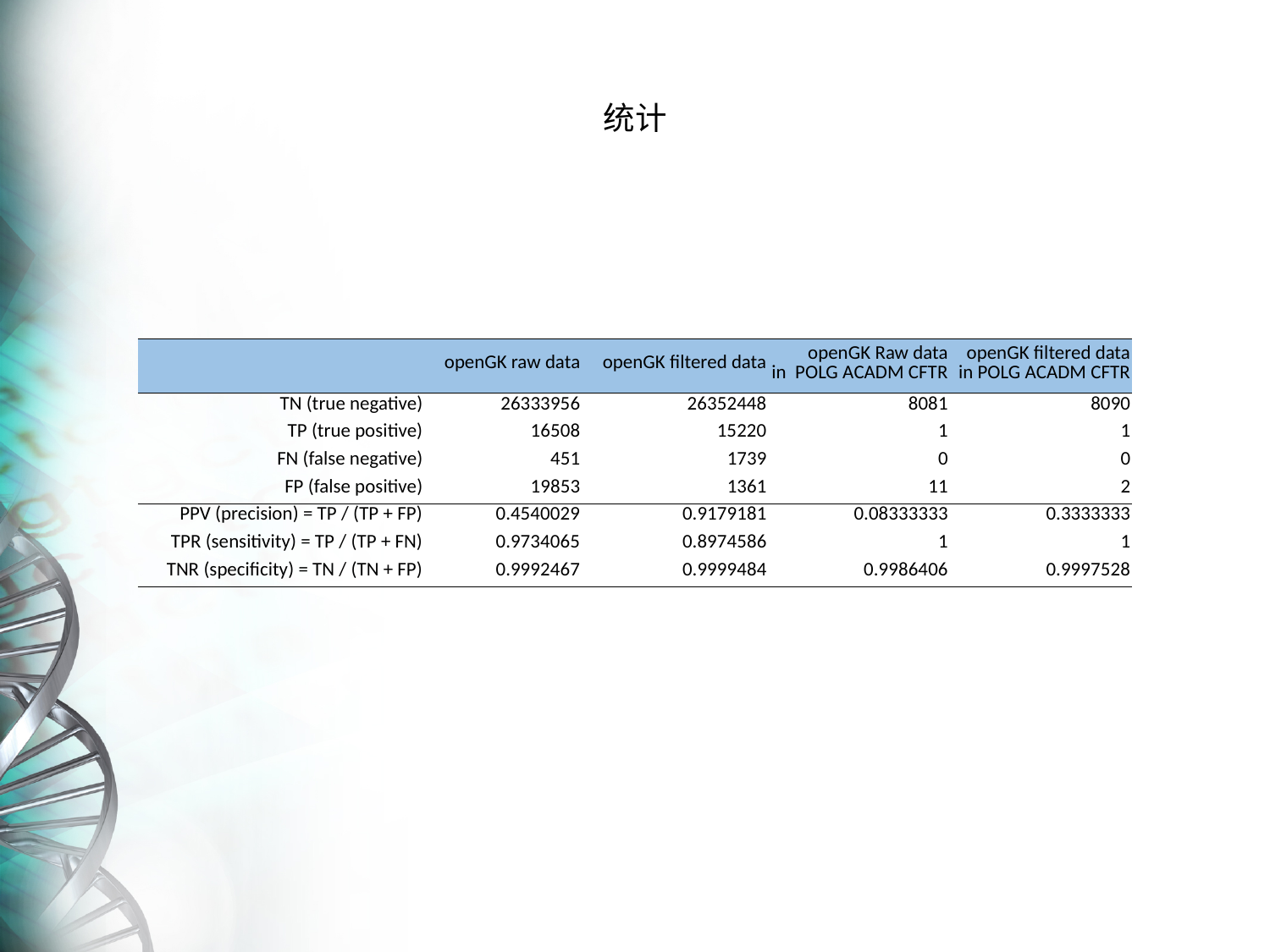

# 统计
|  | openGK raw data | openGK filtered data | openGK Raw data in POLG ACADM CFTR | openGK filtered data in POLG ACADM CFTR |
| --- | --- | --- | --- | --- |
| TN (true negative) | 26333956 | 26352448 | 8081 | 8090 |
| TP (true positive) | 16508 | 15220 | 1 | 1 |
| FN (false negative) | 451 | 1739 | 0 | 0 |
| FP (false positive) | 19853 | 1361 | 11 | 2 |
| PPV (precision) = TP / (TP + FP) | 0.4540029 | 0.9179181 | 0.08333333 | 0.3333333 |
| TPR (sensitivity) = TP / (TP + FN) | 0.9734065 | 0.8974586 | 1 | 1 |
| TNR (specificity) = TN / (TN + FP) | 0.9992467 | 0.9999484 | 0.9986406 | 0.9997528 |